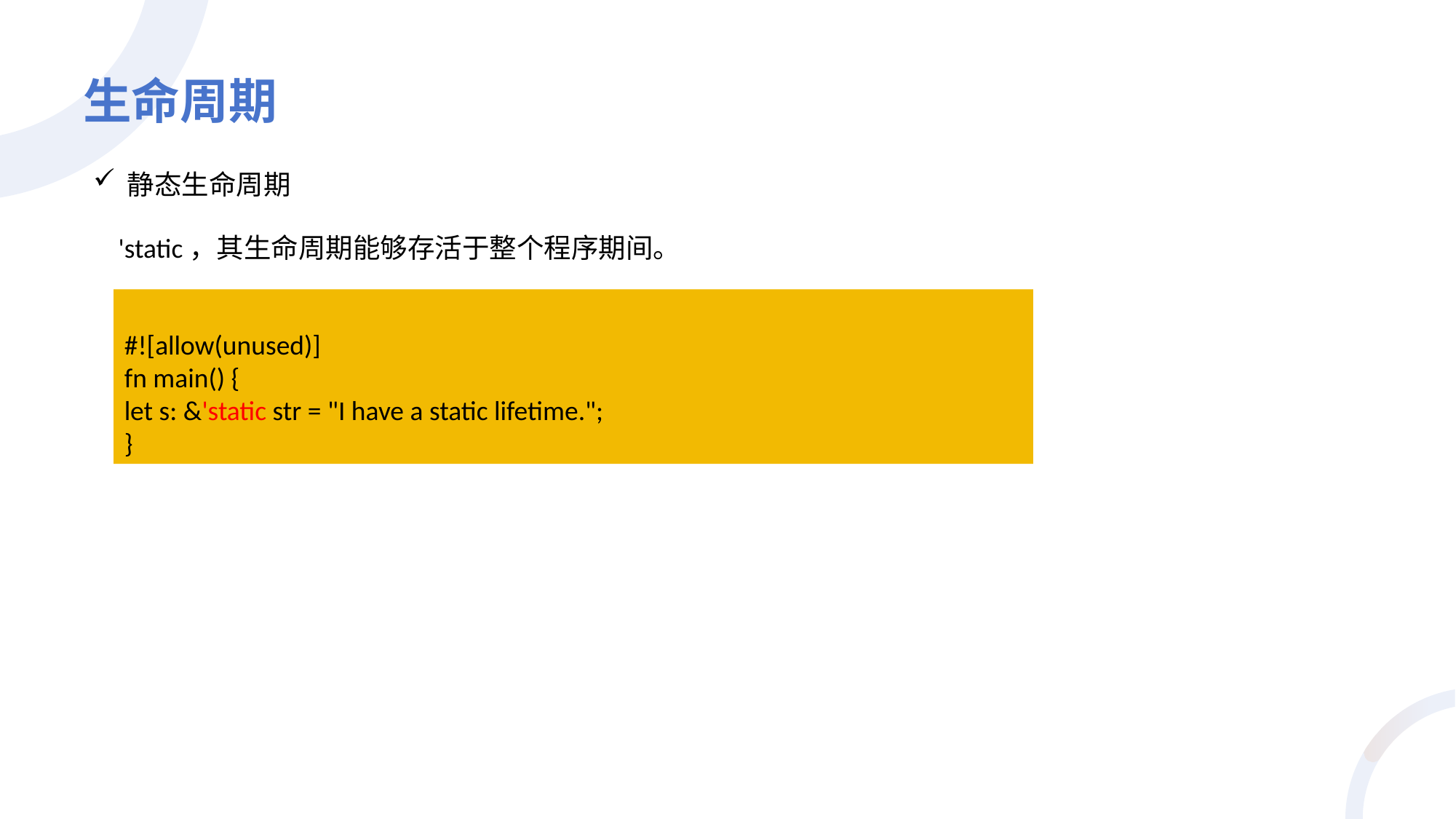

# 生命周期
静态生命周期
'static，其生命周期能够存活于整个程序期间。

#![allow(unused)]
fn main() {
let s: &'static str = "I have a static lifetime.";
}